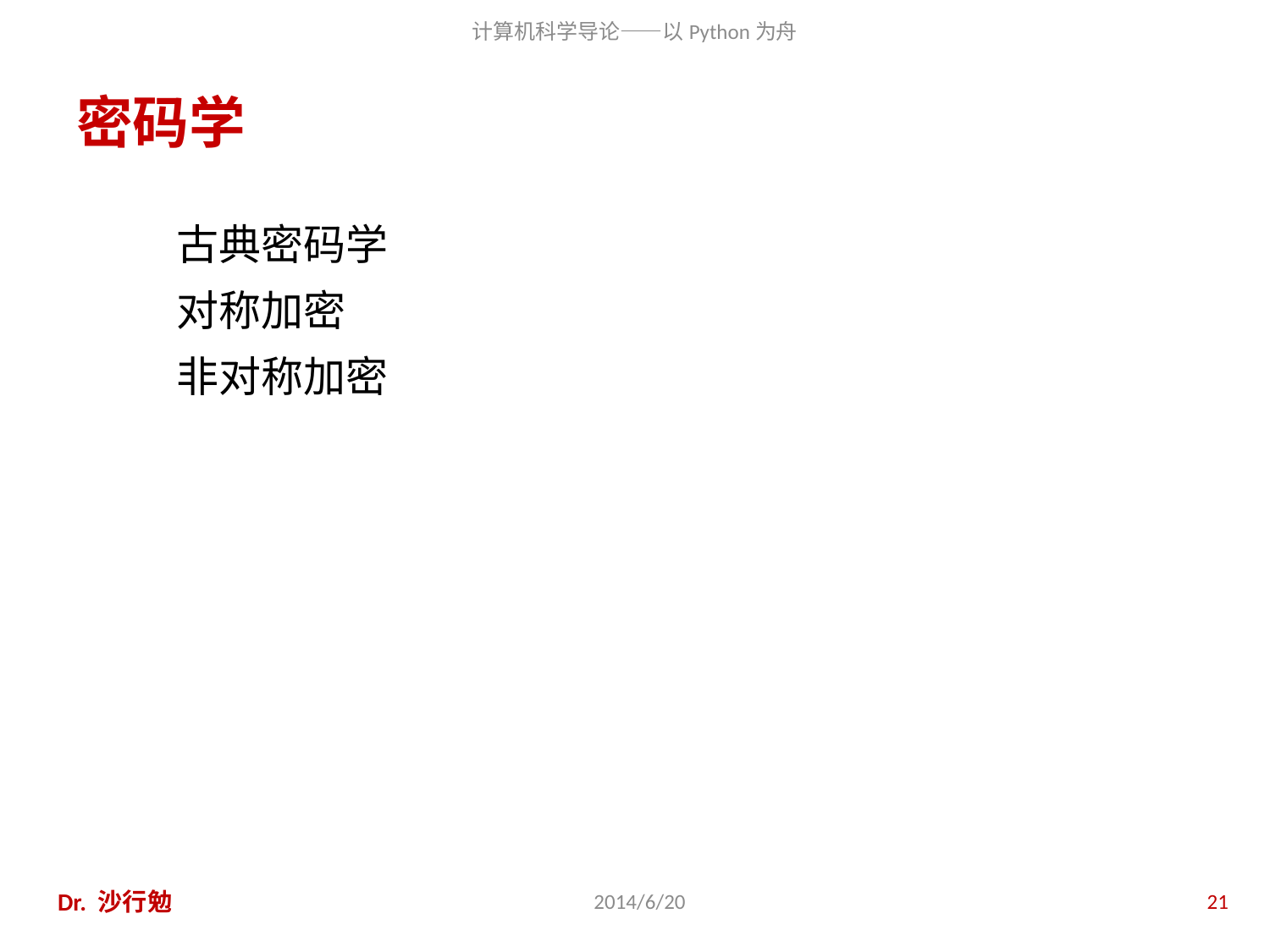

# 密码学
古典密码学
对称加密
非对称加密
Dr. 沙行勉
2014/6/20
21